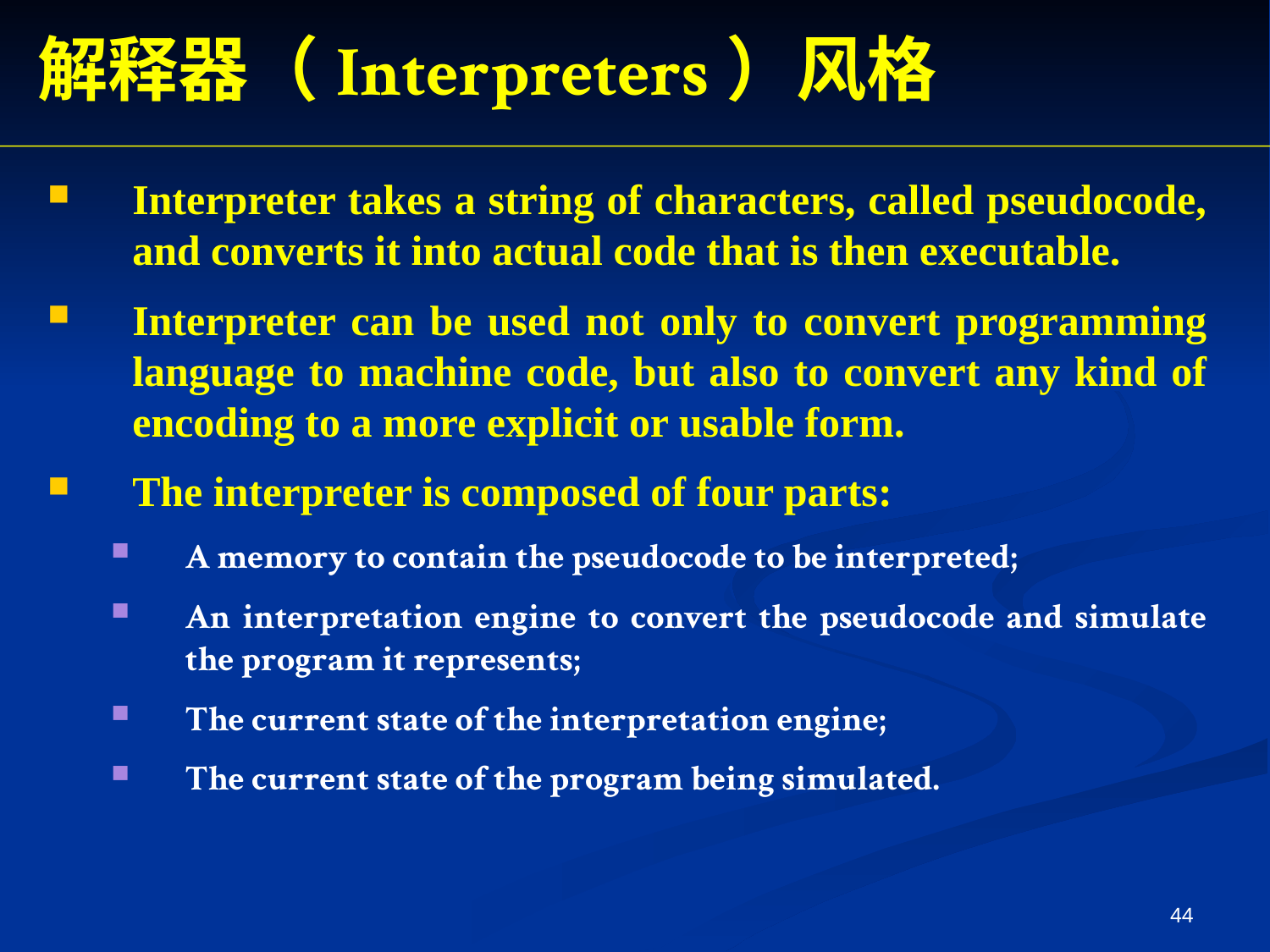

解释器（Interpreters）风格

Interpreter takes a string of characters, called pseudocode, and converts it into actual code that is then executable.
Interpreter can be used not only to convert programming language to machine code, but also to convert any kind of encoding to a more explicit or usable form.
The interpreter is composed of four parts:
A memory to contain the pseudocode to be interpreted;
An interpretation engine to convert the pseudocode and simulate the program it represents;
The current state of the interpretation engine;
The current state of the program being simulated.
44